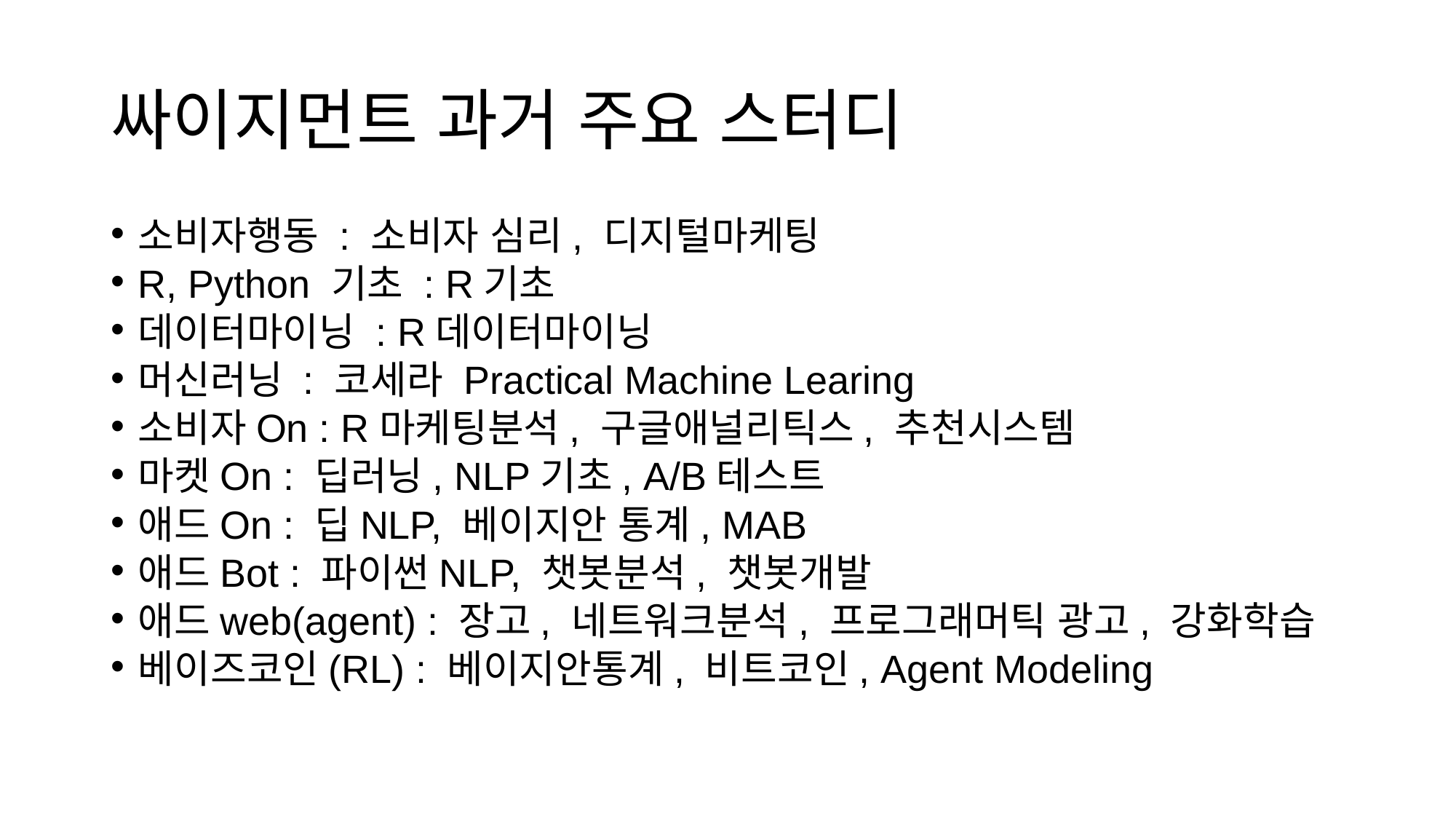

# 싸이지먼트 과거 주요 스터디
소비자행동 : 소비자 심리, 디지털마케팅
R, Python 기초 : R기초
데이터마이닝 : R데이터마이닝
머신러닝 : 코세라 Practical Machine Learing
소비자On : R마케팅분석, 구글애널리틱스, 추천시스템
마켓On : 딥러닝, NLP기초, A/B테스트
애드On : 딥NLP, 베이지안 통계, MAB
애드Bot : 파이썬NLP, 챗봇분석, 챗봇개발
애드web(agent) : 장고, 네트워크분석, 프로그래머틱 광고, 강화학습
베이즈코인(RL) : 베이지안통계, 비트코인, Agent Modeling